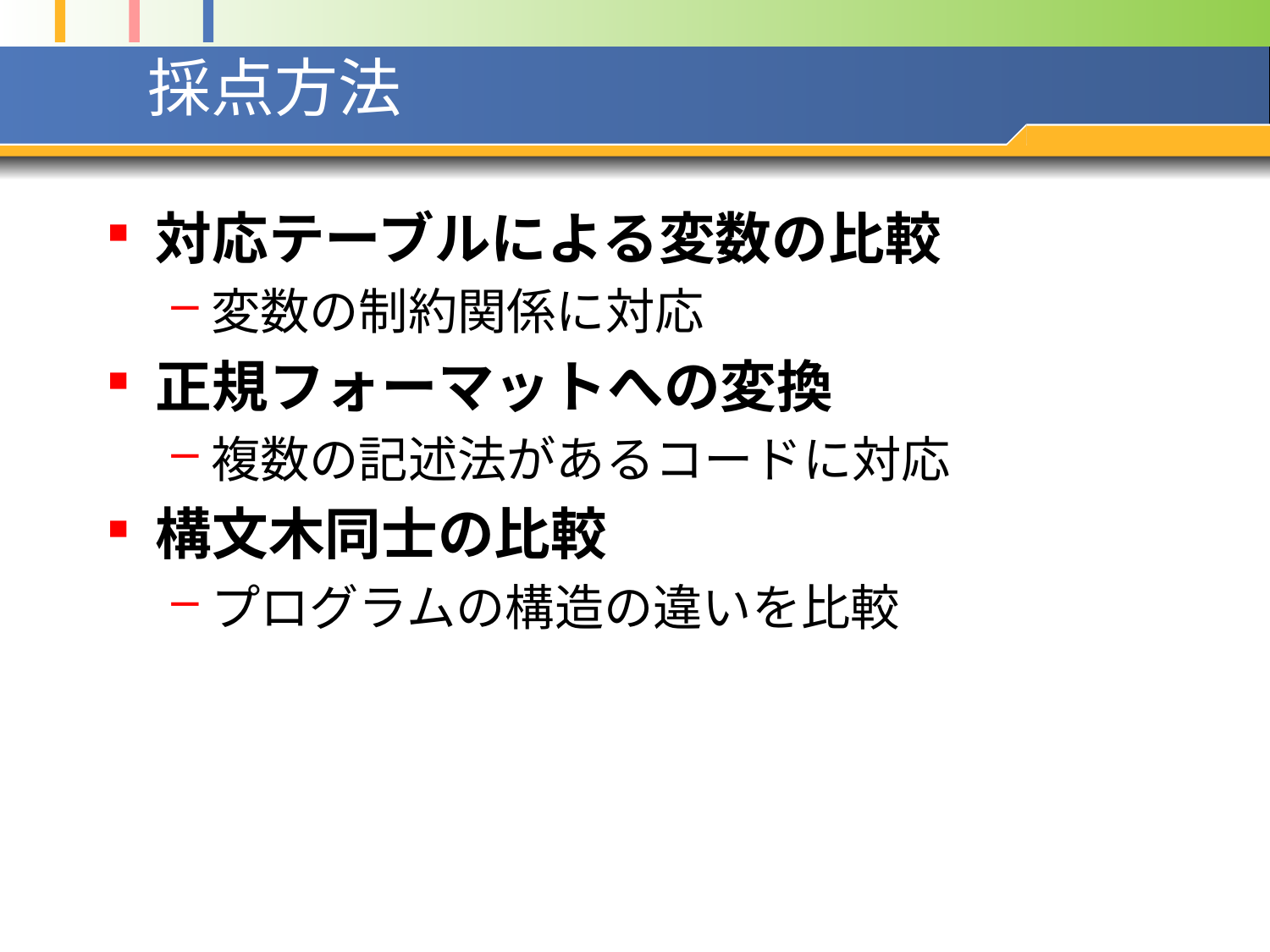

# 採点方法
対応テーブルによる変数の比較
変数の制約関係に対応
正規フォーマットへの変換
複数の記述法があるコードに対応
構文木同士の比較
プログラムの構造の違いを比較